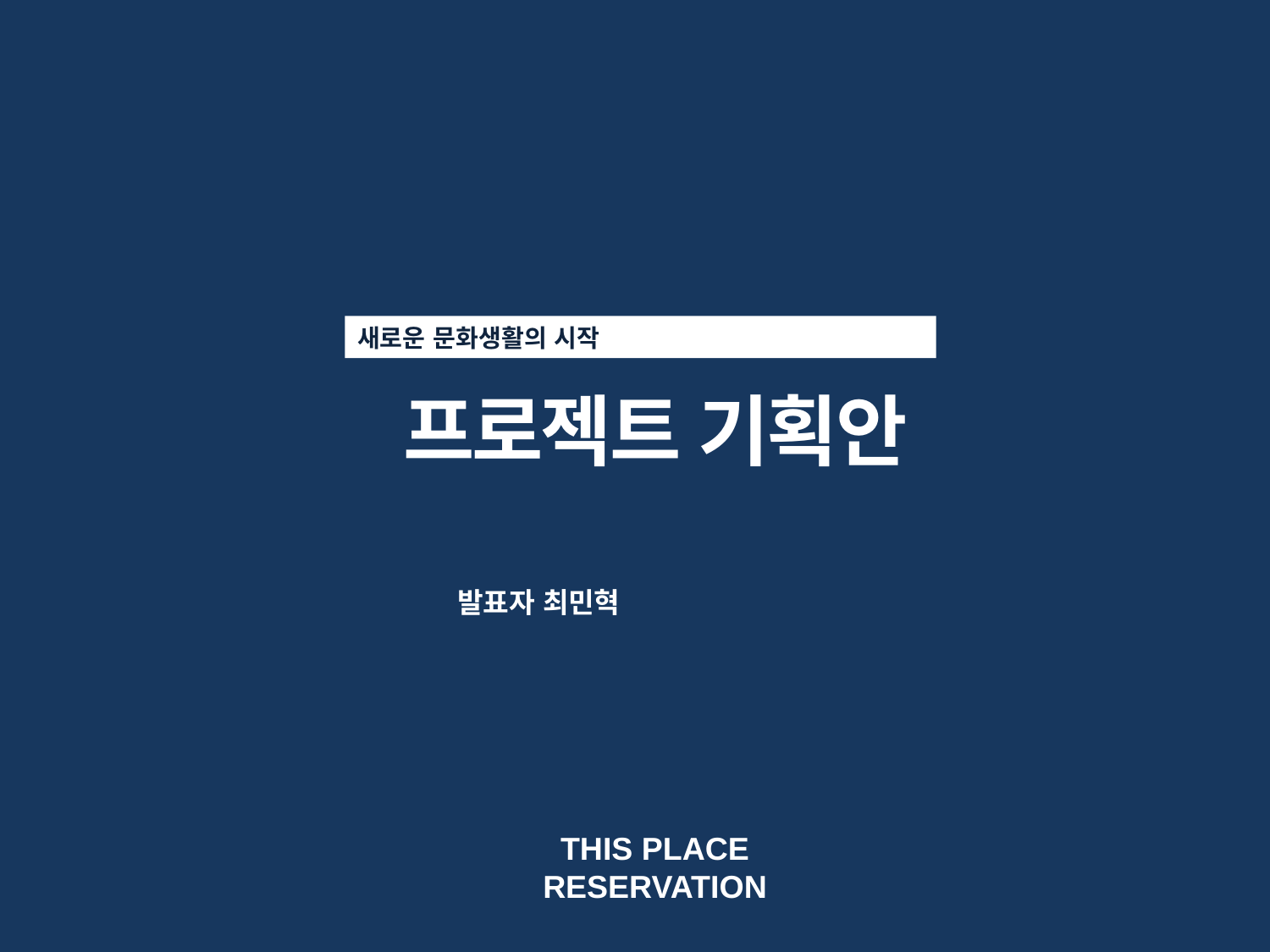

새로운 문화생활의 시작
 프로젝트 기획안
발표자 최민혁
THIS PLACE
RESERVATION